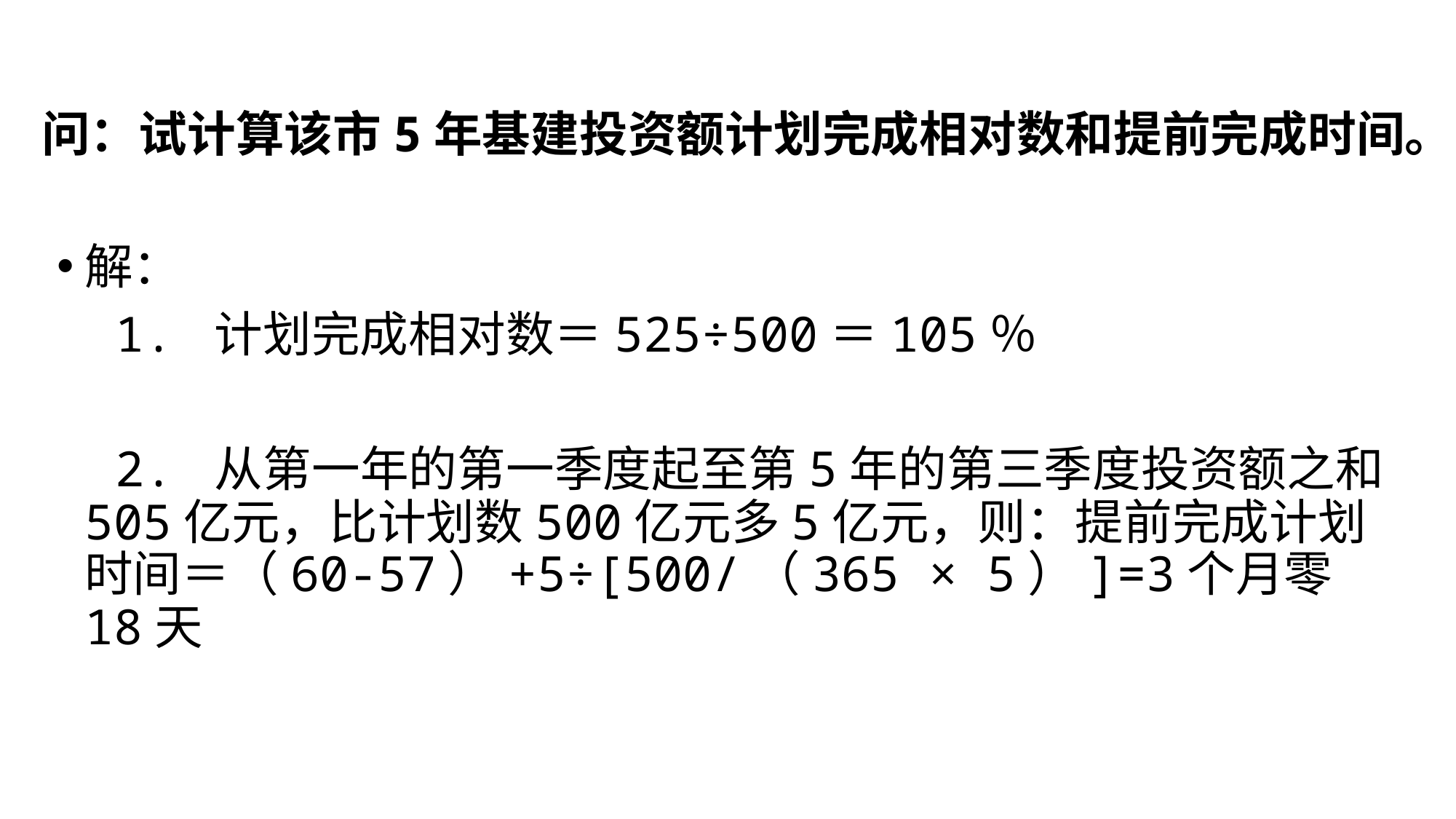

问：试计算该市5年基建投资额计划完成相对数和提前完成时间。
解：
  1. 计划完成相对数＝525÷500＝105％

  2. 从第一年的第一季度起至第5年的第三季度投资额之和505亿元，比计划数500亿元多5亿元，则：提前完成计划时间＝（60-57）+5÷[500/（365 × 5）]=3个月零18天